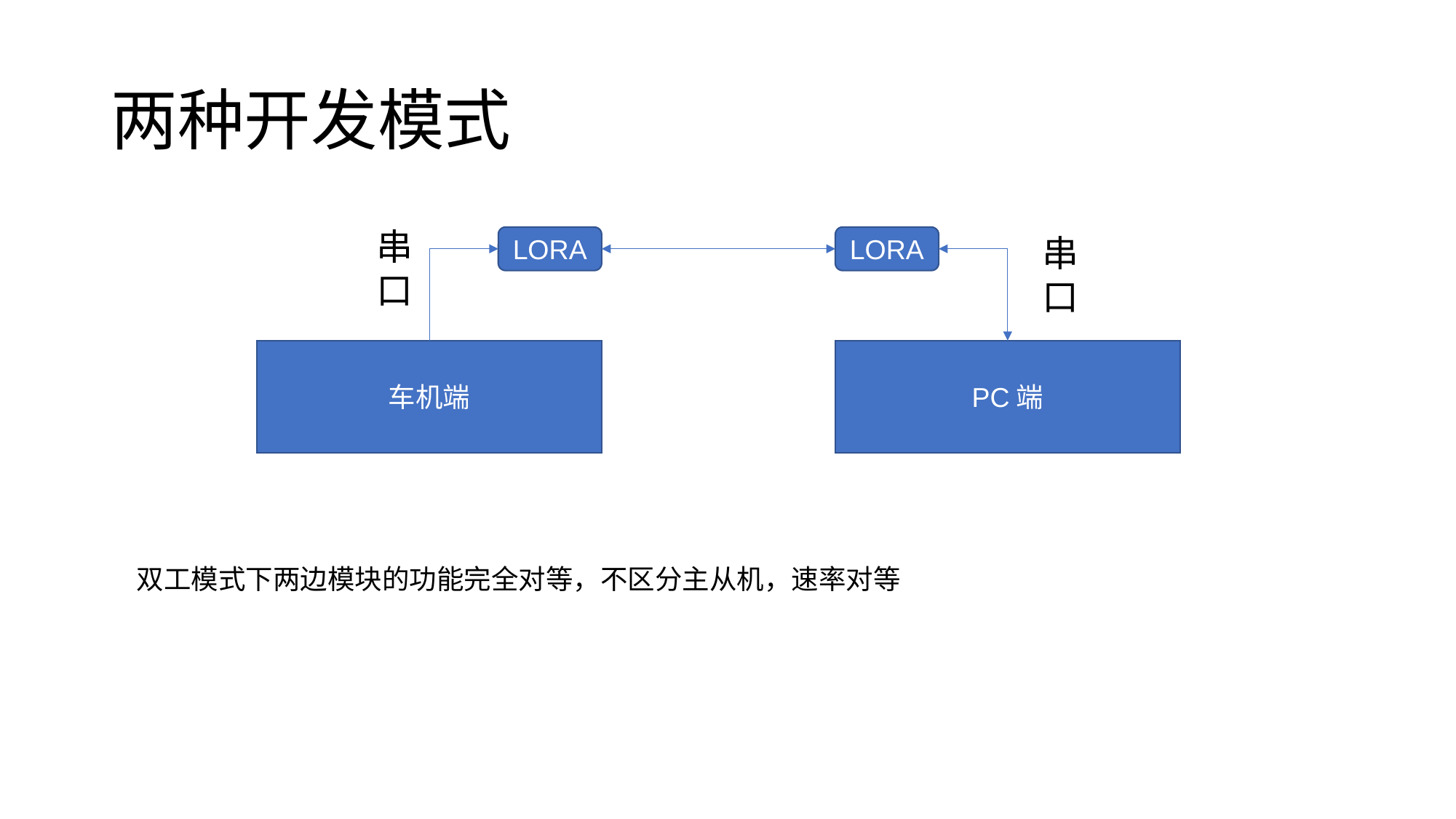

# 两种开发模式
串口
串口
LORA
LORA
车机端
PC端
双工模式下两边模块的功能完全对等，不区分主从机，速率对等